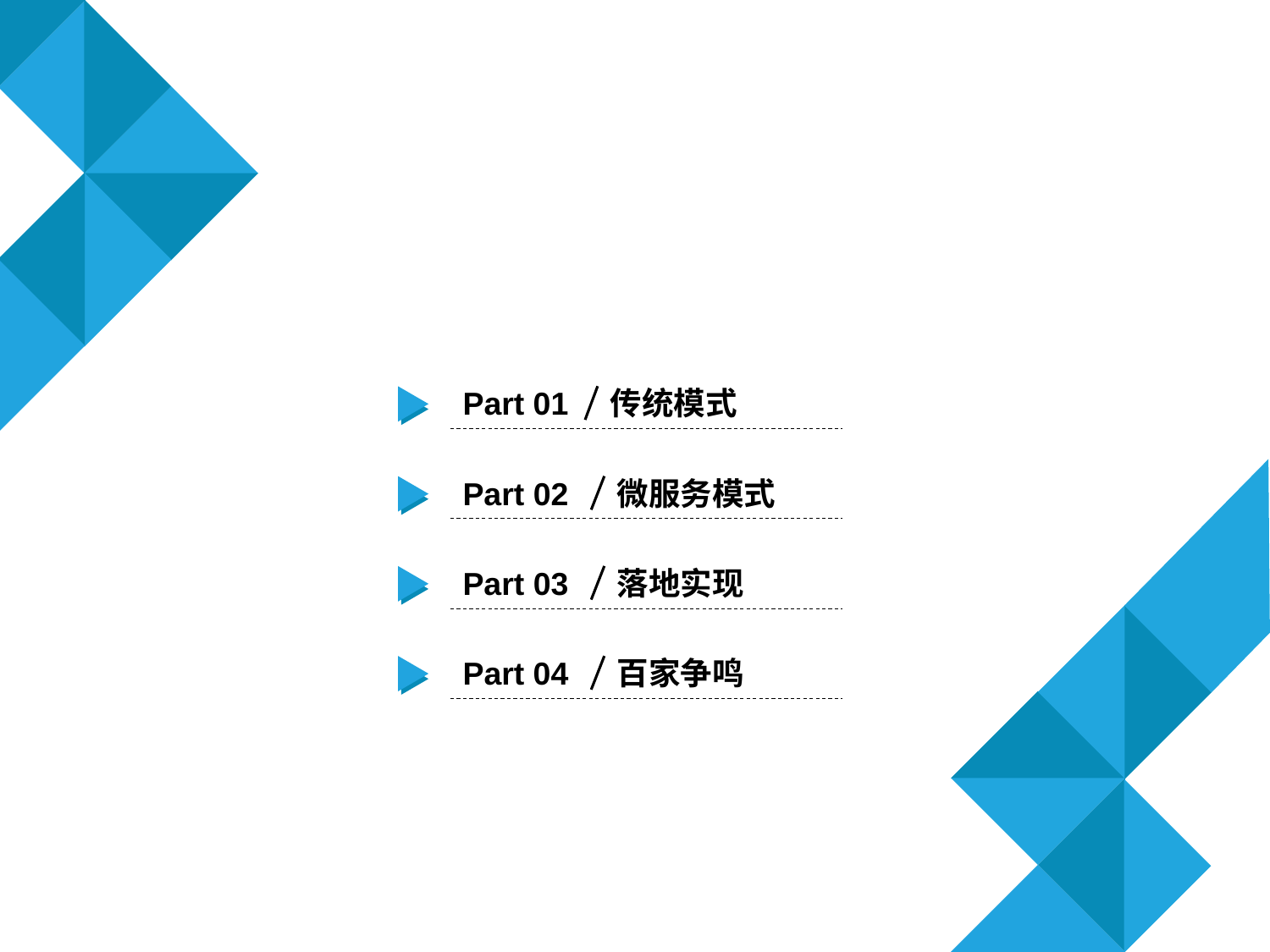

Part 01
传统模式

Part 02
微服务模式

Part 03
落地实现

Part 04
百家争鸣